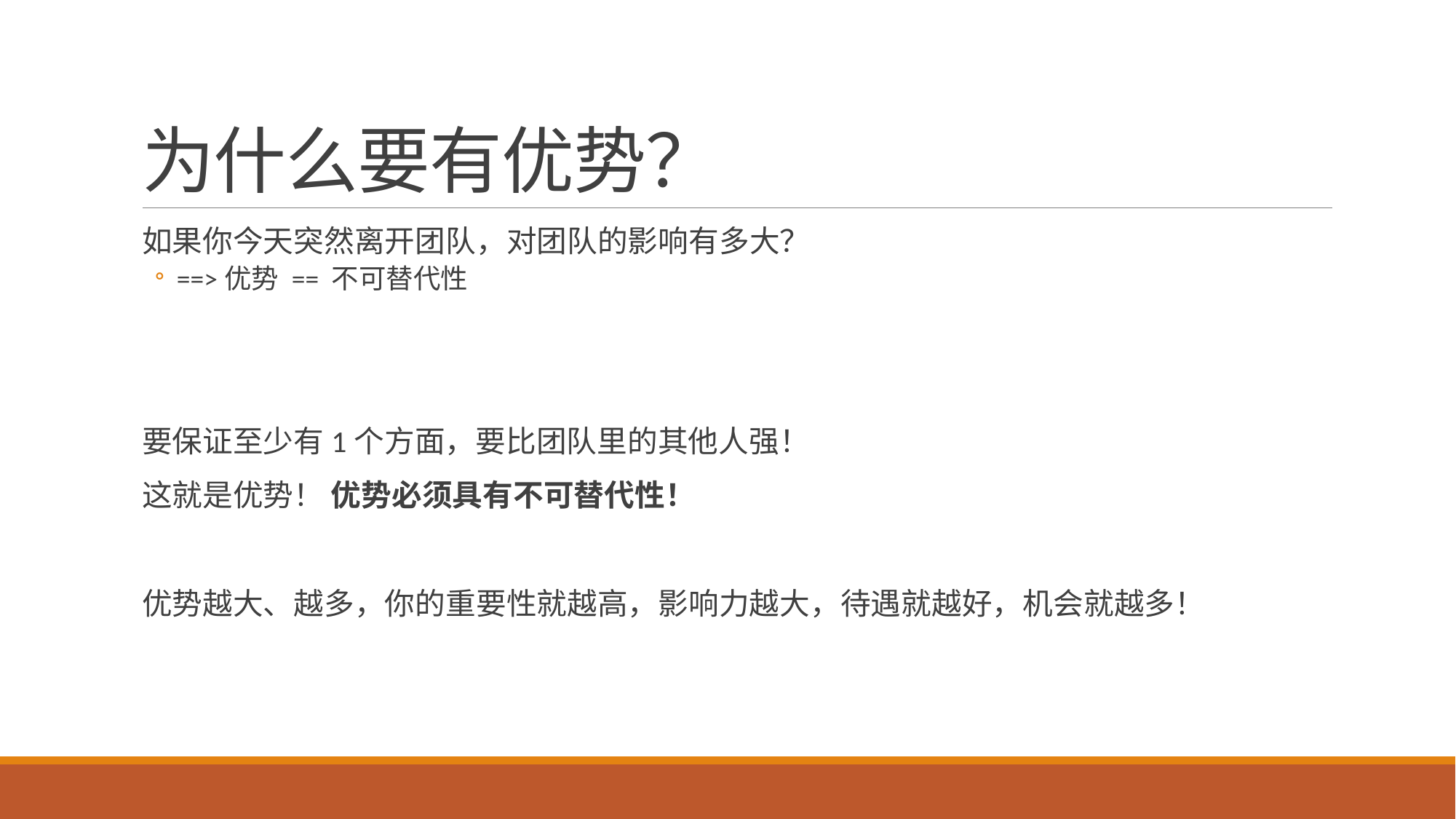

# 为什么要有优势？
如果你今天突然离开团队，对团队的影响有多大？
==>优势 == 不可替代性

要保证至少有1个方面，要比团队里的其他人强！
这就是优势！ 优势必须具有不可替代性！

优势越大、越多，你的重要性就越高，影响力越大，待遇就越好，机会就越多！